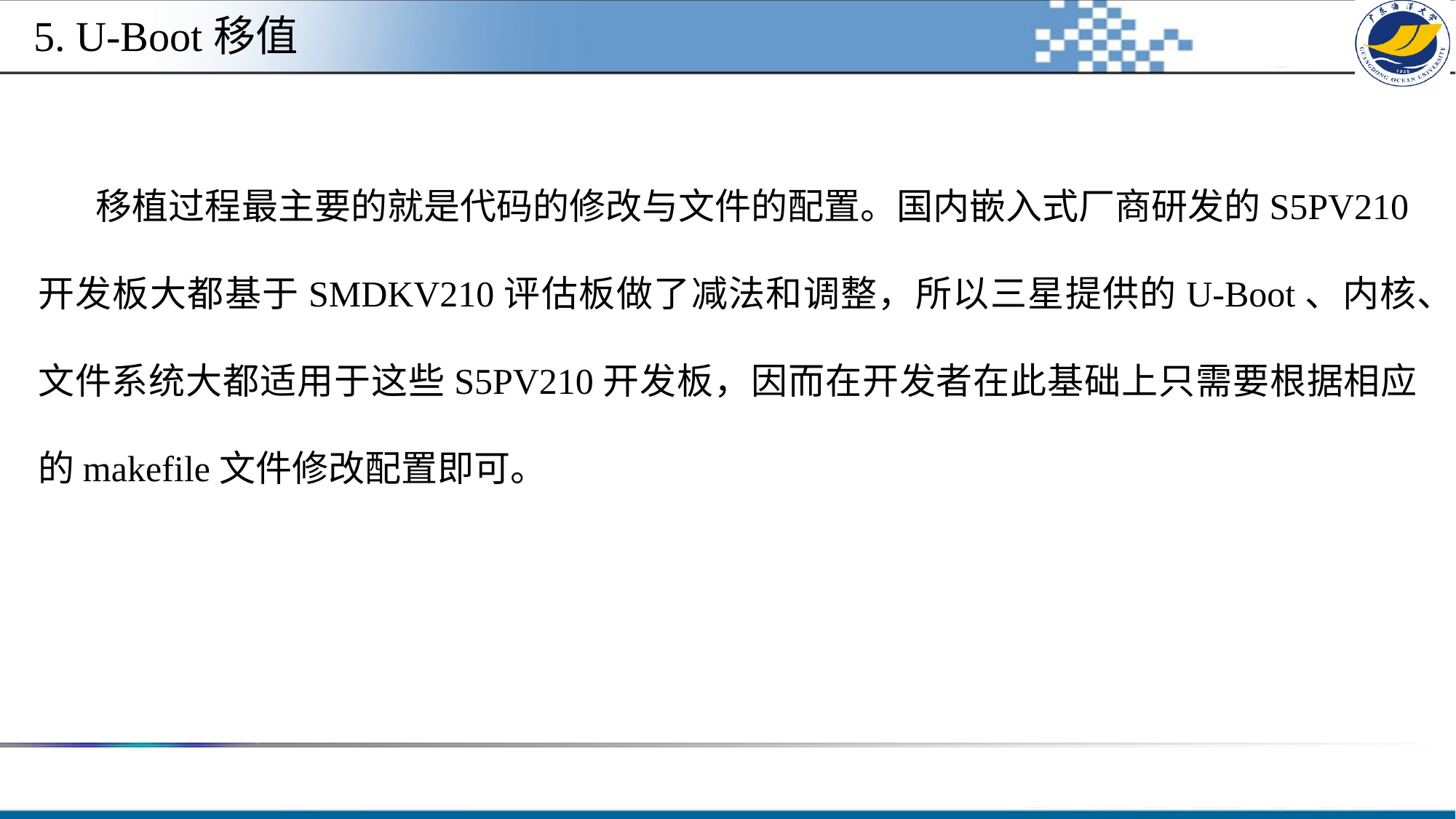

5. U-Boot移值

      移植过程最主要的就是代码的修改与文件的配置。国内嵌入式厂商研发的S5PV210开发板大都基于SMDKV210评估板做了减法和调整，所以三星提供的U-Boot、内核、文件系统大都适用于这些S5PV210开发板，因而在开发者在此基础上只需要根据相应的makefile文件修改配置即可。